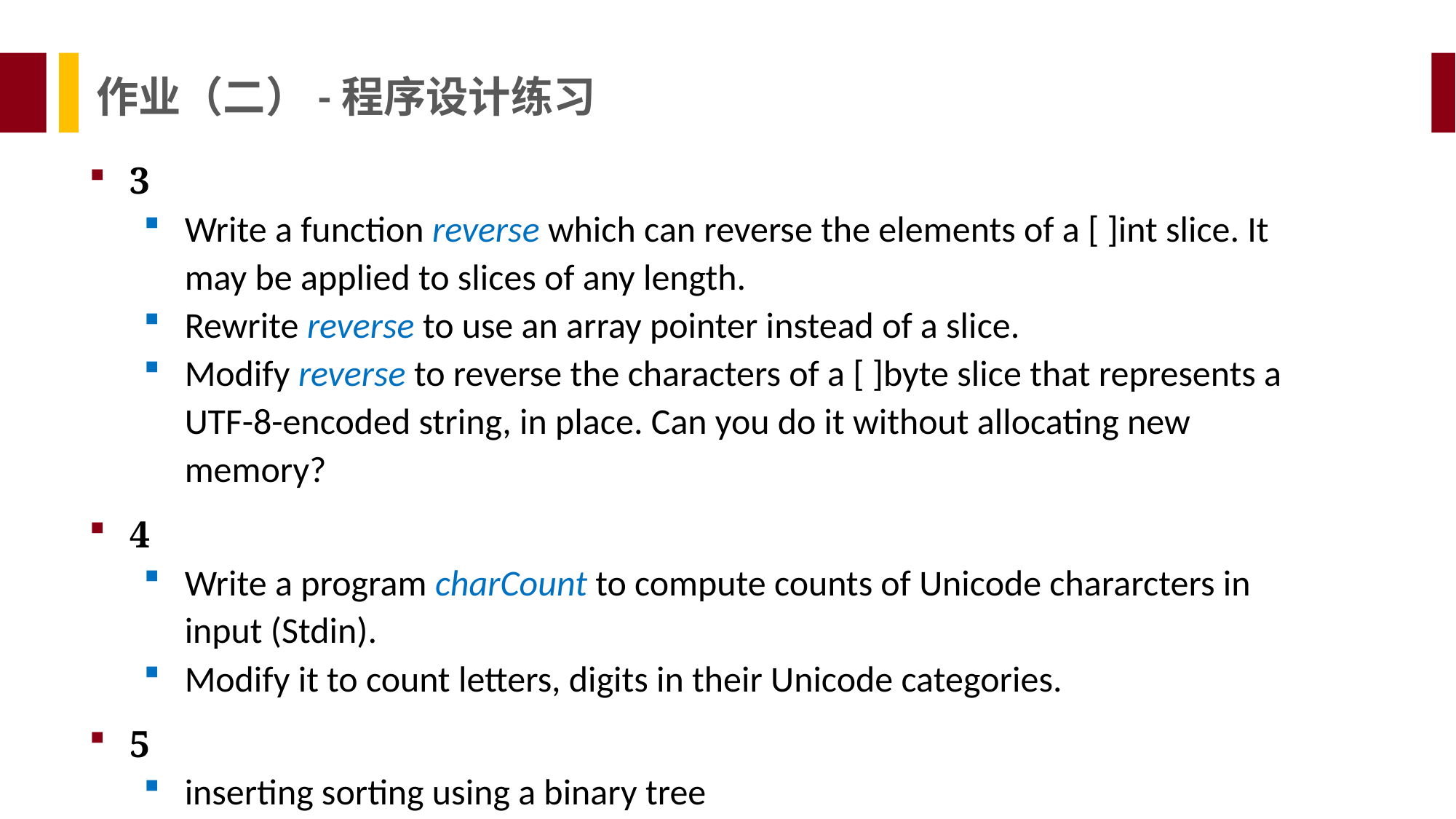

作业（二）-程序设计练习
3
Write a function reverse which can reverse the elements of a [ ]int slice. It may be applied to slices of any length.
Rewrite reverse to use an array pointer instead of a slice.
Modify reverse to reverse the characters of a [ ]byte slice that represents a UTF-8-encoded string, in place. Can you do it without allocating new memory?
4
Write a program charCount to compute counts of Unicode chararcters in input (Stdin).
Modify it to count letters, digits in their Unicode categories.
5
inserting sorting using a binary tree